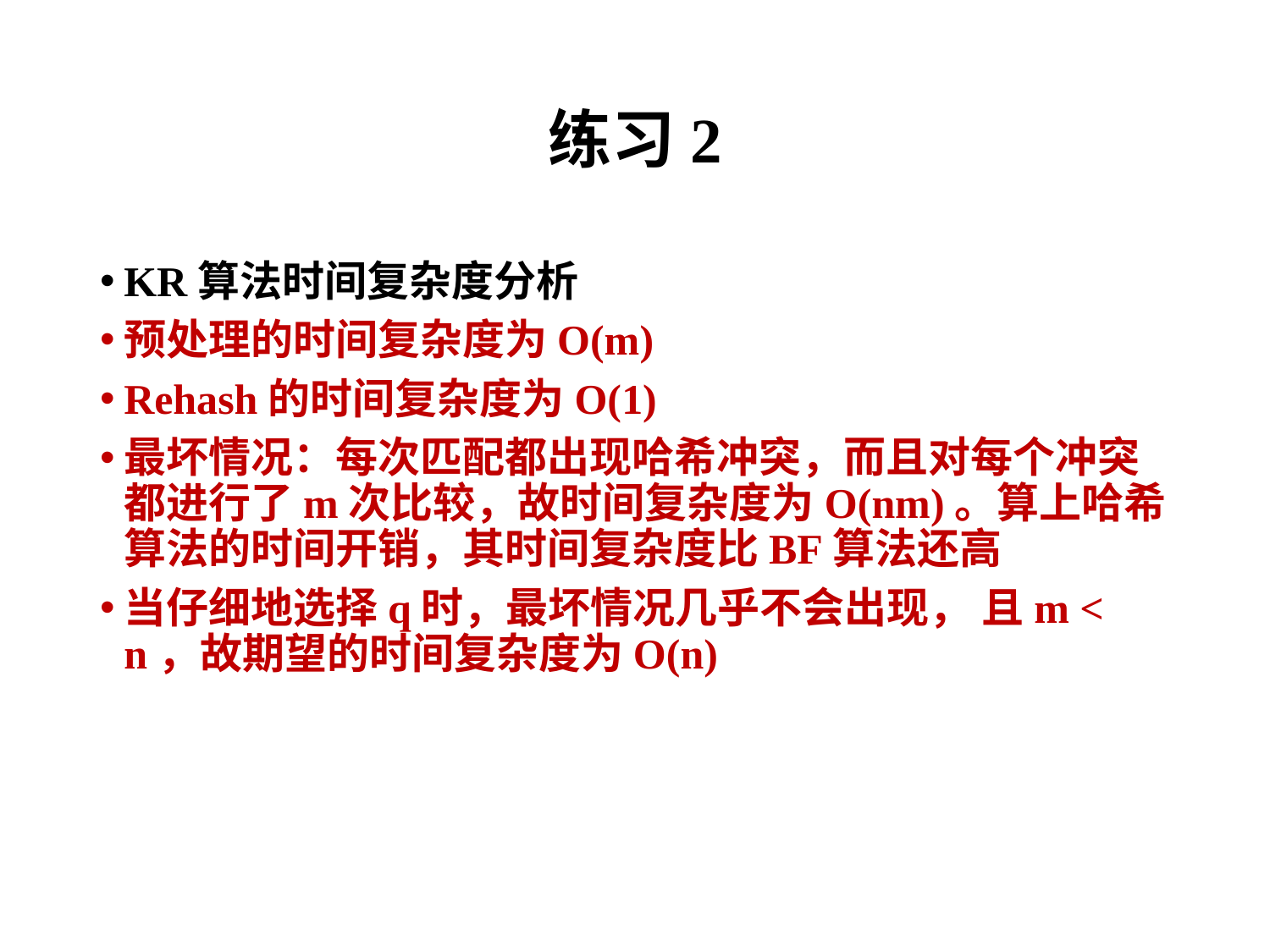

# 练习2
KR算法时间复杂度分析
预处理的时间复杂度为O(m)
Rehash的时间复杂度为O(1)
最坏情况：每次匹配都出现哈希冲突，而且对每个冲突都进行了m次比较，故时间复杂度为O(nm)。算上哈希算法的时间开销，其时间复杂度比BF算法还高
当仔细地选择q时，最坏情况几乎不会出现， 且m < n，故期望的时间复杂度为O(n)